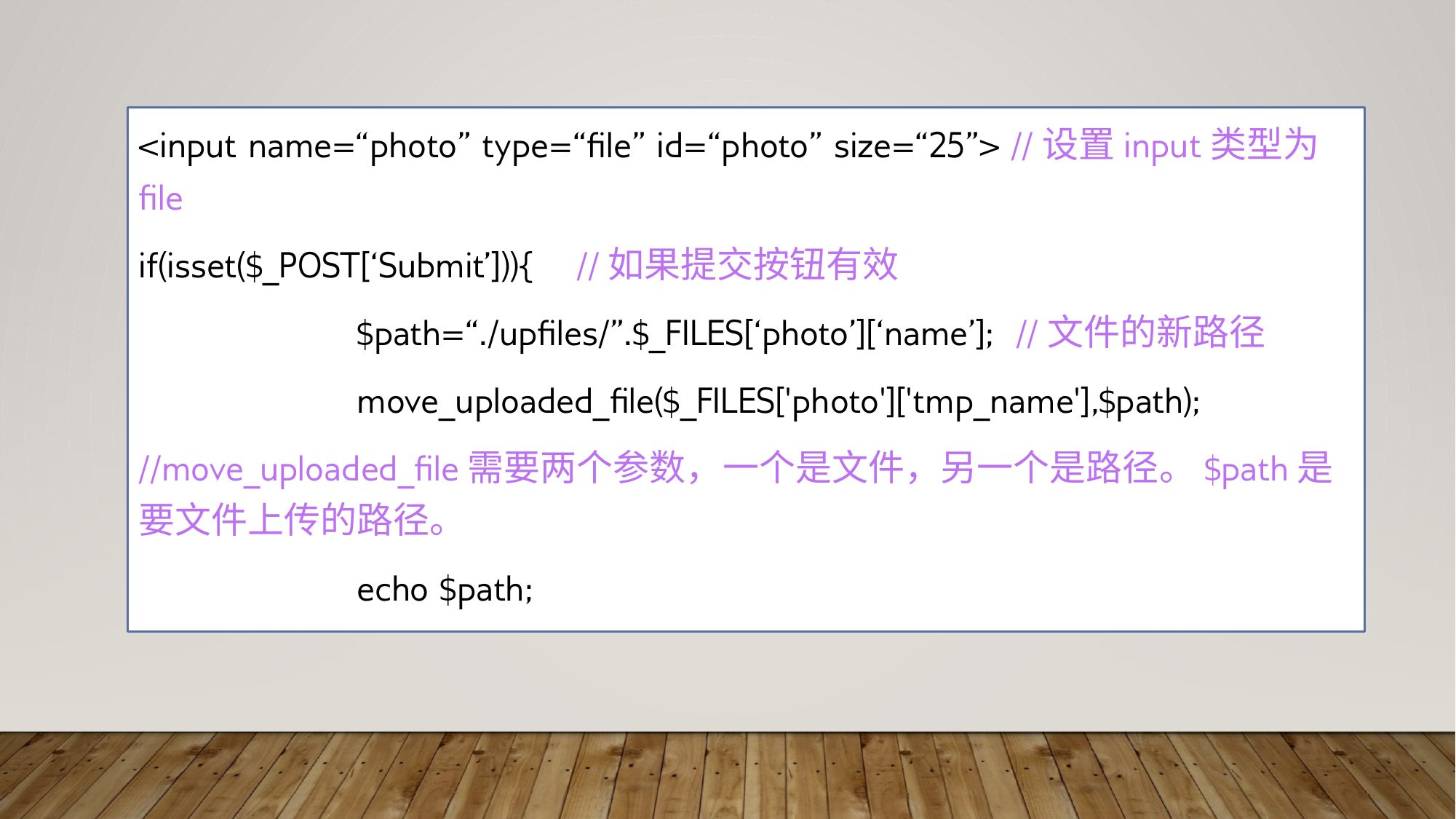

<input name=“photo” type=“file” id=“photo” size=“25”> //设置input类型为file
if(isset($_POST[‘Submit’])){    //如果提交按钮有效
		$path=“./upfiles/”.$_FILES[‘photo’][‘name’];  //文件的新路径
		move_uploaded_file($_FILES['photo']['tmp_name'],$path);
//move_uploaded_file需要两个参数，一个是文件，另一个是路径。$path是要文件上传的路径。
		echo $path;